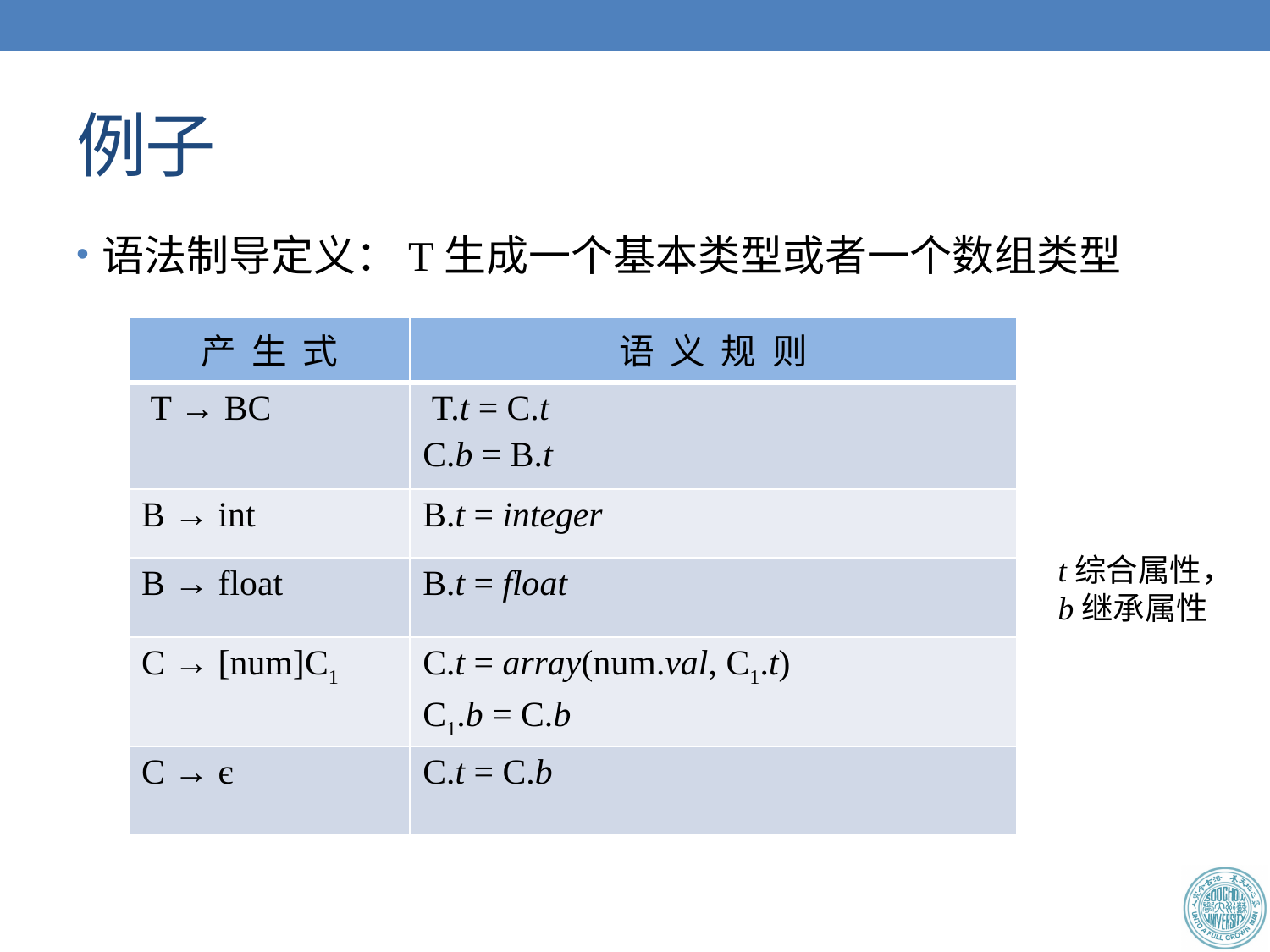

# 例子
语法制导定义：T生成一个基本类型或者一个数组类型
| 产 生 式 | 语 义 规 则 |
| --- | --- |
| T → BC | T.t = C.t C.b = B.t |
| B → int | B.t = integer |
| B → float | B.t = float |
| C → [num]C1 | C.t = array(num.val, C1.t) C1.b = C.b |
| C → є | C.t = C.b |
t综合属性，b继承属性